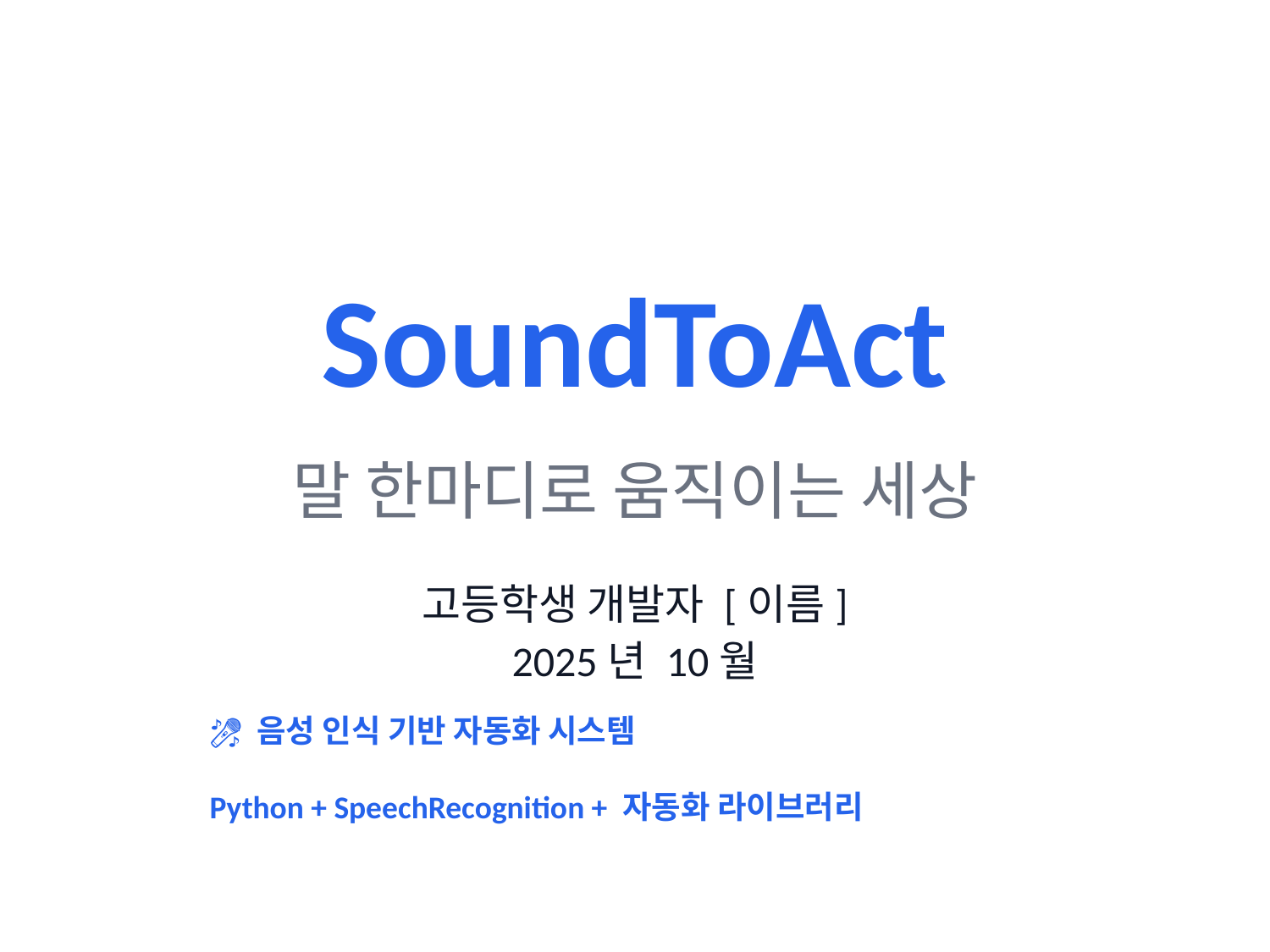

SoundToAct
말 한마디로 움직이는 세상
고등학생 개발자 [이름]
2025년 10월
🎤 음성 인식 기반 자동화 시스템
Python + SpeechRecognition + 자동화 라이브러리